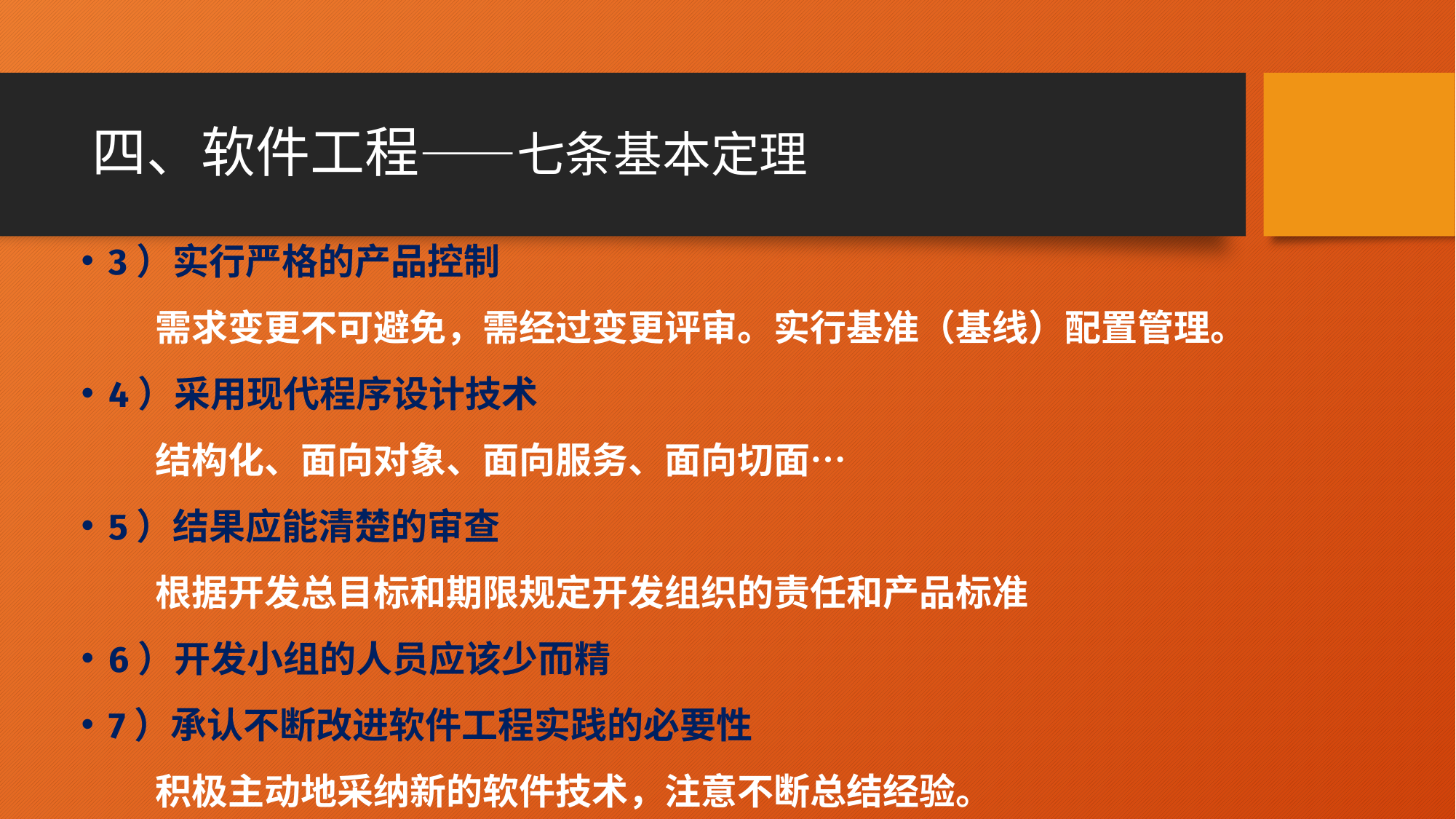

# 四、软件工程——七条基本定理
3）实行严格的产品控制
        需求变更不可避免，需经过变更评审。实行基准（基线）配置管理。
4）采用现代程序设计技术
        结构化、面向对象、面向服务、面向切面…
5）结果应能清楚的审查
        根据开发总目标和期限规定开发组织的责任和产品标准
6）开发小组的人员应该少而精
7）承认不断改进软件工程实践的必要性
        积极主动地采纳新的软件技术，注意不断总结经验。